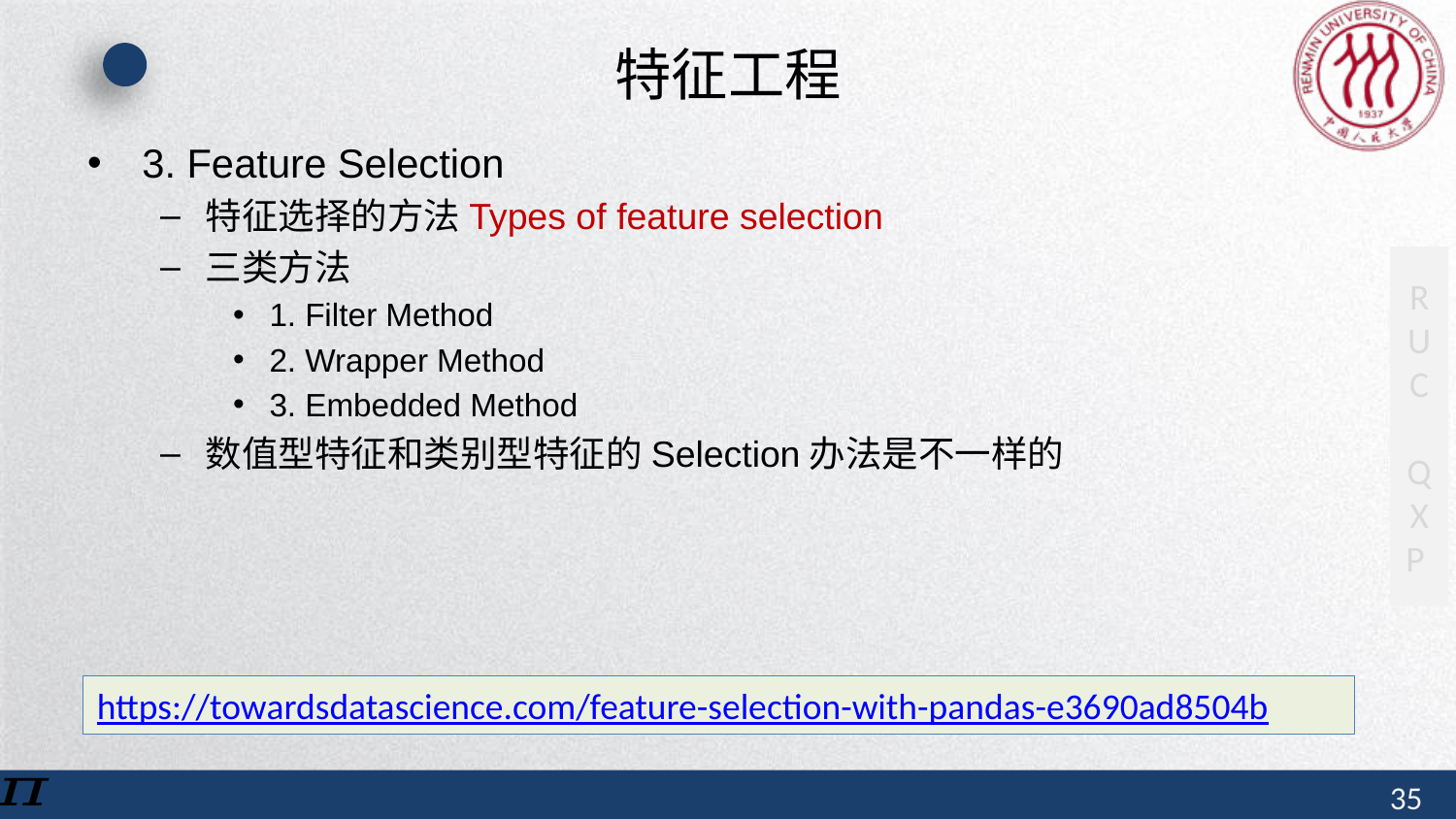

# 特征工程
3. Feature Selection
特征选择的方法Types of feature selection
三类方法
1. Filter Method
2. Wrapper Method
3. Embedded Method
数值型特征和类别型特征的Selection办法是不一样的

https://towardsdatascience.com/feature-selection-with-pandas-e3690ad8504b